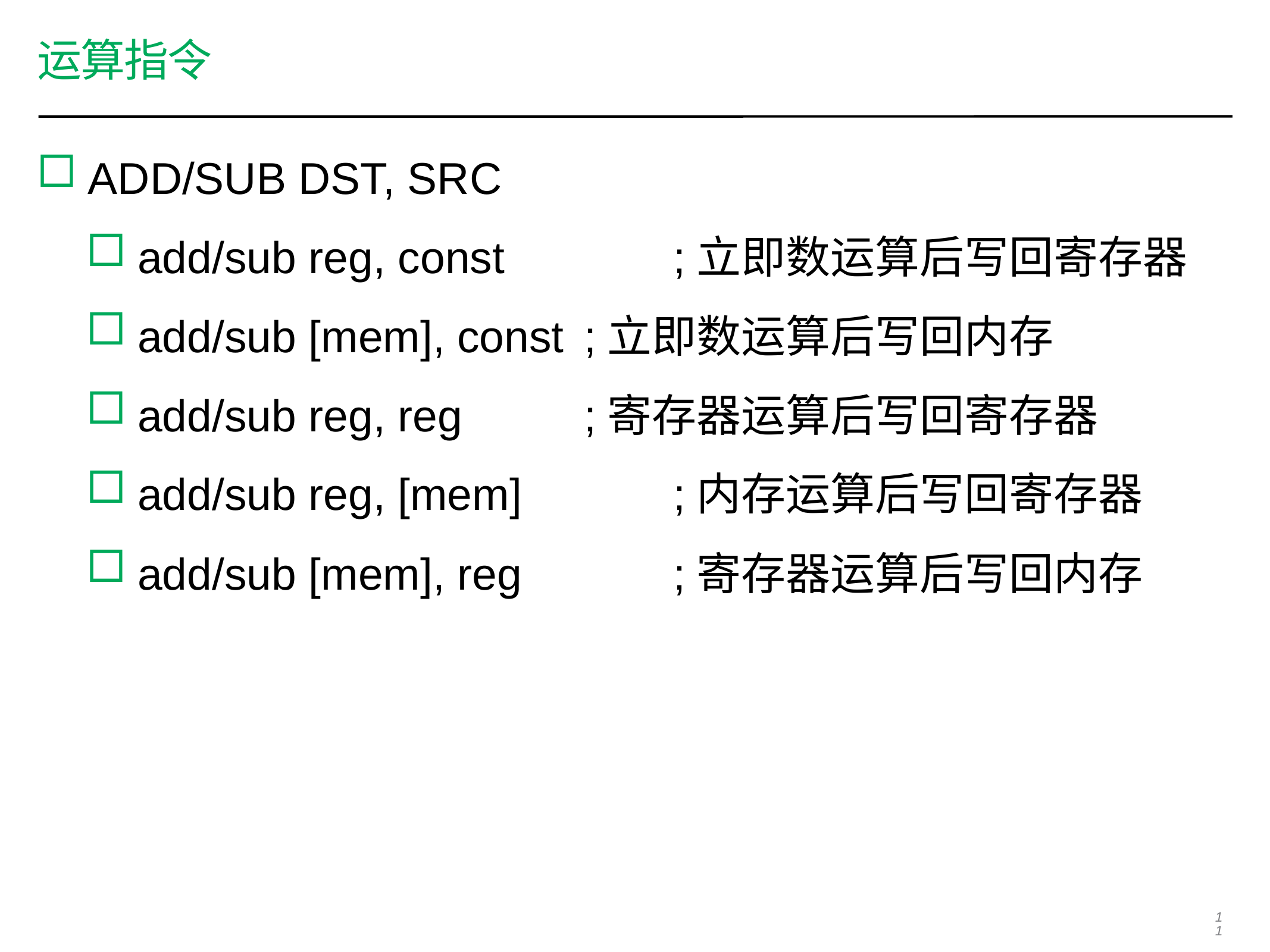

# 运算指令
ADD/SUB DST, SRC
add/sub reg, const		;立即数运算后写回寄存器
add/sub [mem], const	;立即数运算后写回内存
add/sub reg, reg		;寄存器运算后写回寄存器
add/sub reg, [mem]		;内存运算后写回寄存器
add/sub [mem], reg		;寄存器运算后写回内存

11